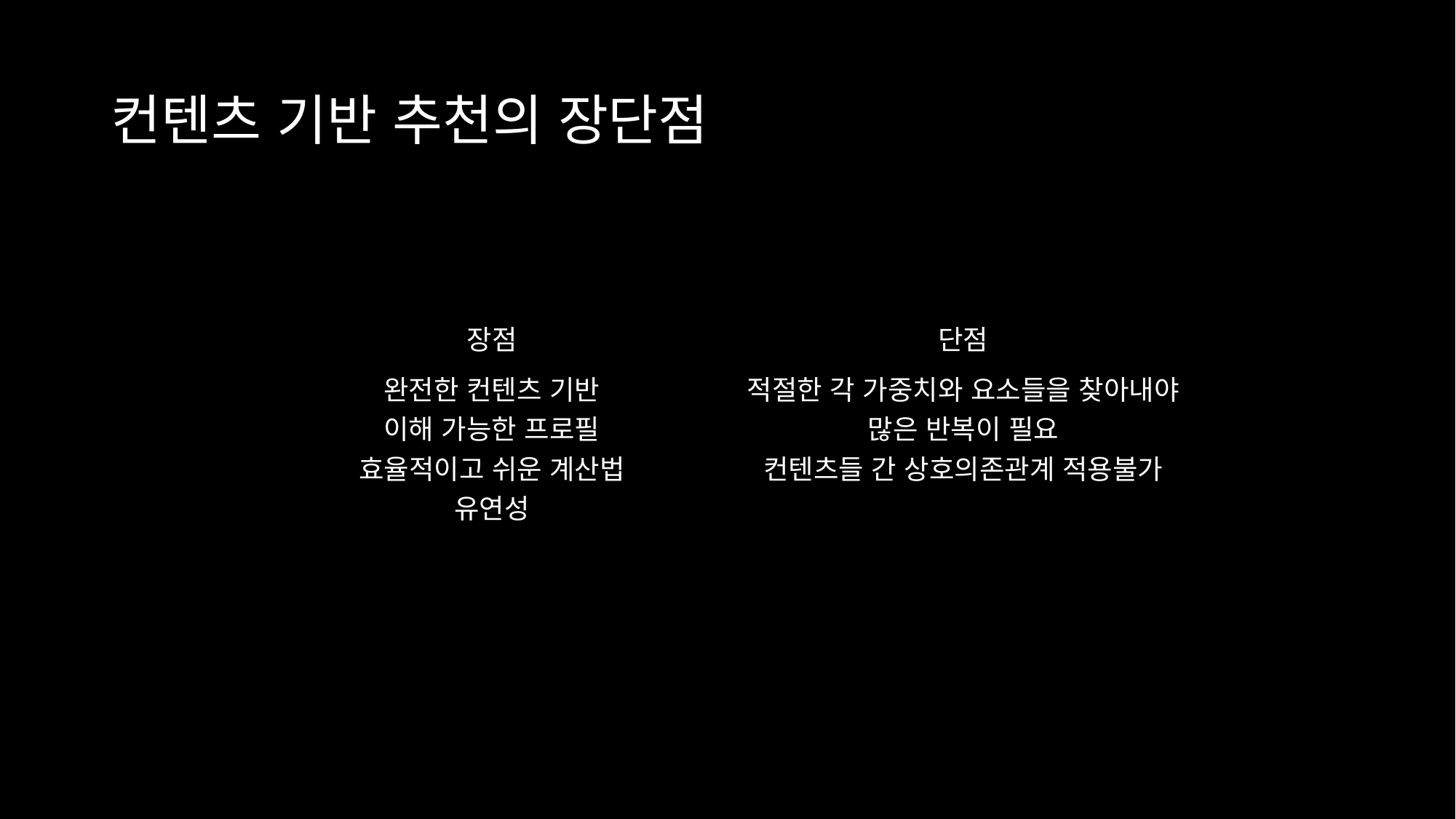

# 컨텐츠 기반 추천의 장단점
| 장점 | 단점 |
| --- | --- |
| 완전한 컨텐츠 기반 이해 가능한 프로필 효율적이고 쉬운 계산법 유연성 | 적절한 각 가중치와 요소들을 찾아내야 많은 반복이 필요 컨텐츠들 간 상호의존관계 적용불가 |